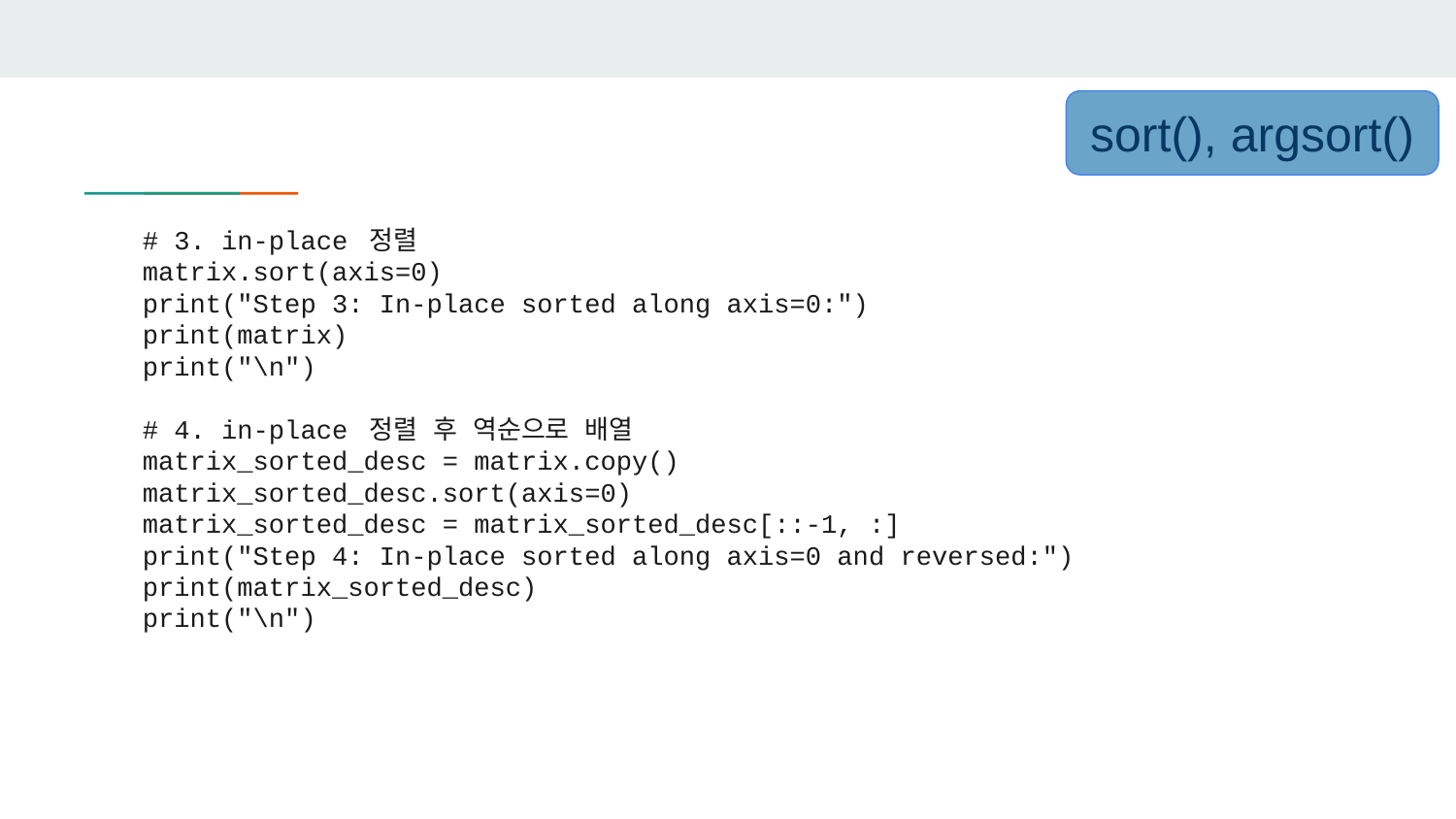

sort(), argsort()

# 3. in-place 정렬
matrix.sort(axis=0)
print("Step 3: In-place sorted along axis=0:")
print(matrix)
print("\n")

# 4. in-place 정렬 후 역순으로 배열
matrix_sorted_desc = matrix.copy()
matrix_sorted_desc.sort(axis=0)
matrix_sorted_desc = matrix_sorted_desc[::-1, :]
print("Step 4: In-place sorted along axis=0 and reversed:")
print(matrix_sorted_desc)
print("\n")